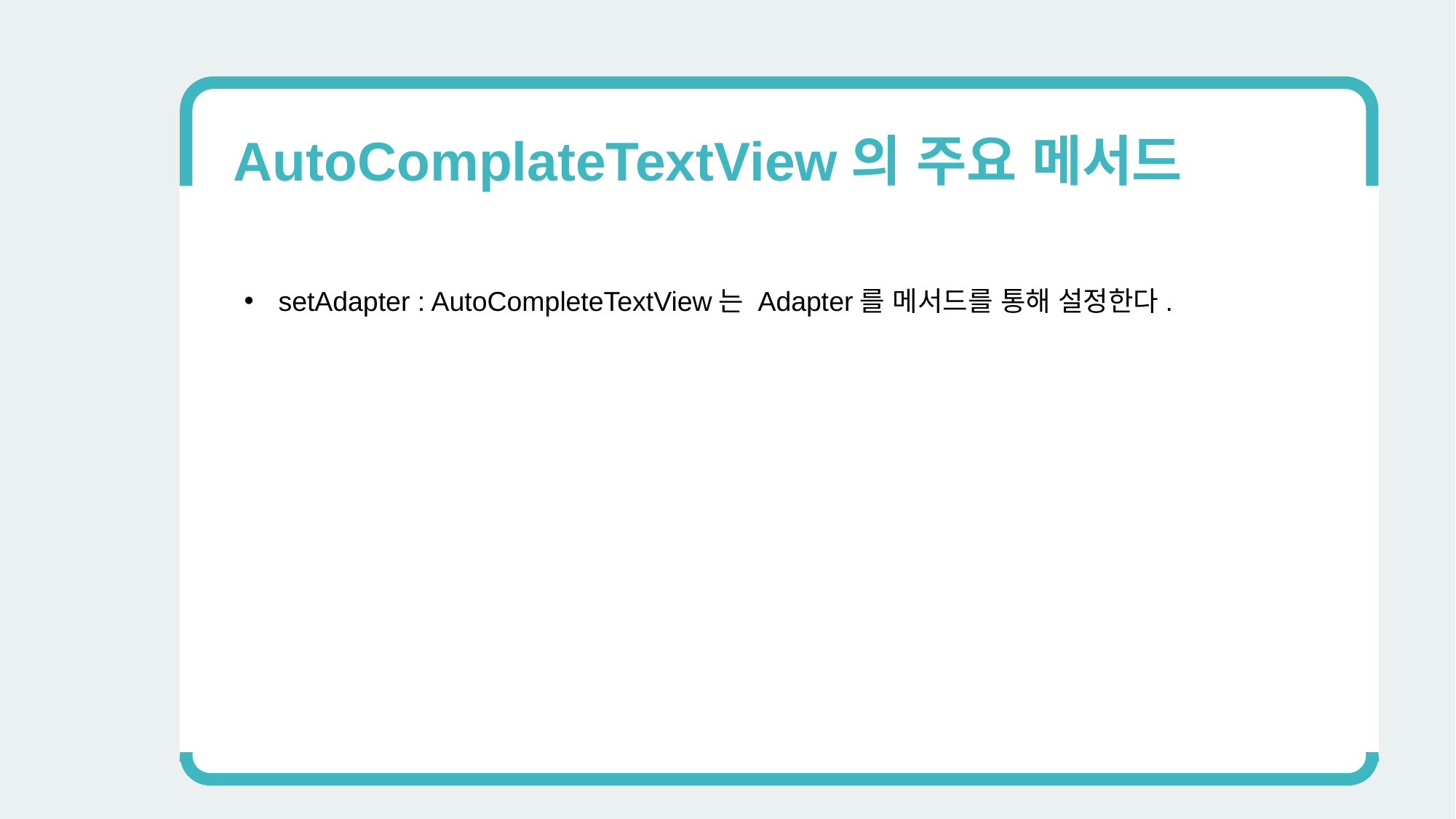

AutoComplateTextView의 주요 메서드

setAdapter : AutoCompleteTextView는 Adapter를 메서드를 통해 설정한다.